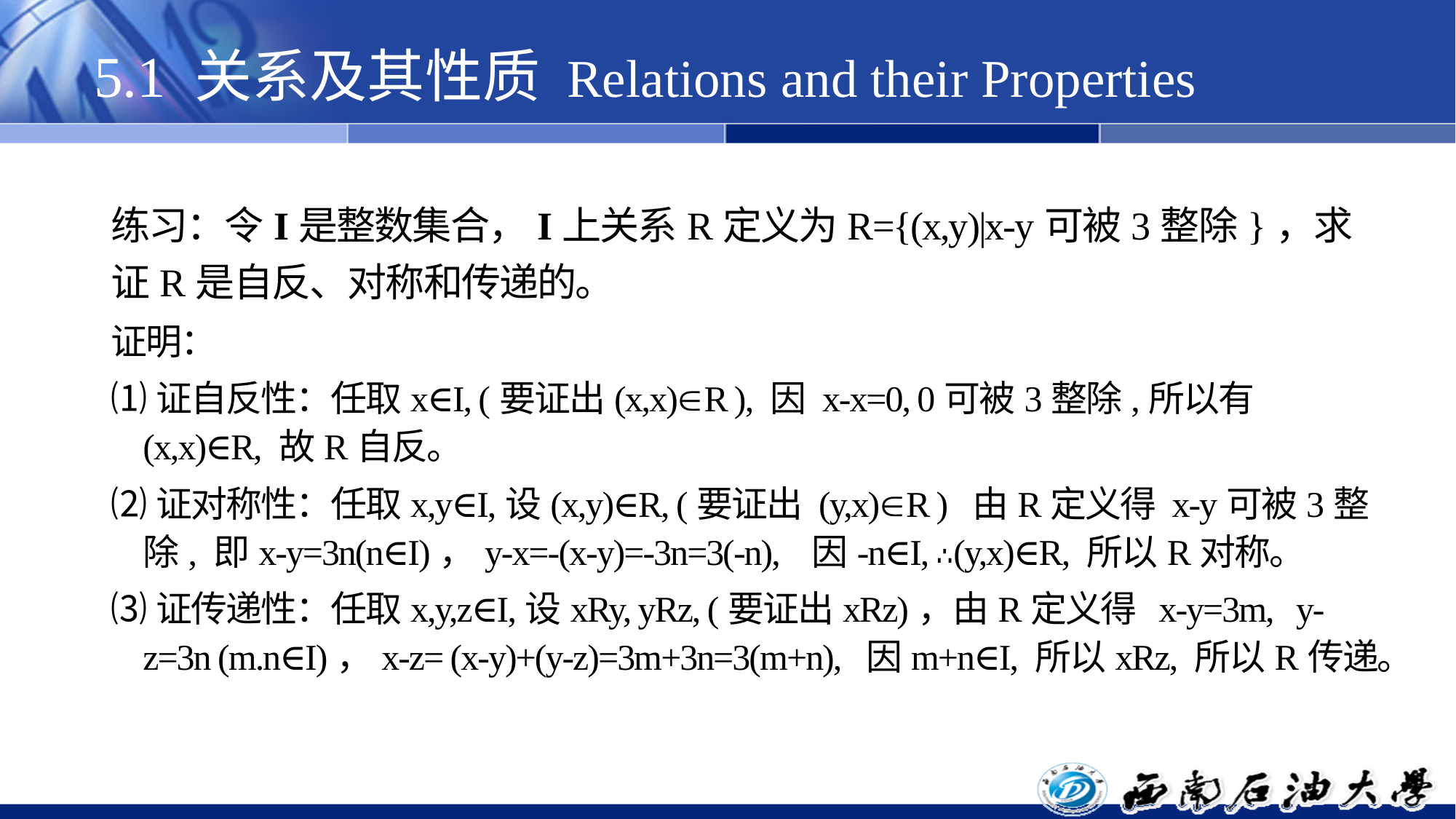

# 5.1 关系及其性质 Relations and their Properties
练习：令I是整数集合，I上关系R定义为R={(x,y)|x-y可被3整除}，求证R是自反、对称和传递的。
证明：
⑴证自反性：任取x∈I, (要证出(x,x)∈R ), 因 x-x=0, 0可被3整除,所以有(x,x)∈R, 故R自反。
⑵证对称性：任取x,y∈I,设(x,y)∈R, (要证出 (y,x)∈R )  由R定义得 x-y可被3整除, 即x-y=3n(n∈I)，y-x=-(x-y)=-3n=3(-n),   因-n∈I, ∴(y,x)∈R, 所以R对称。
⑶证传递性：任取x,y,z∈I,设xRy, yRz, (要证出xRz)，由R定义得  x-y=3m,   y-z=3n (m.n∈I)，x-z= (x-y)+(y-z)=3m+3n=3(m+n),  因m+n∈I, 所以xRz, 所以R传递。